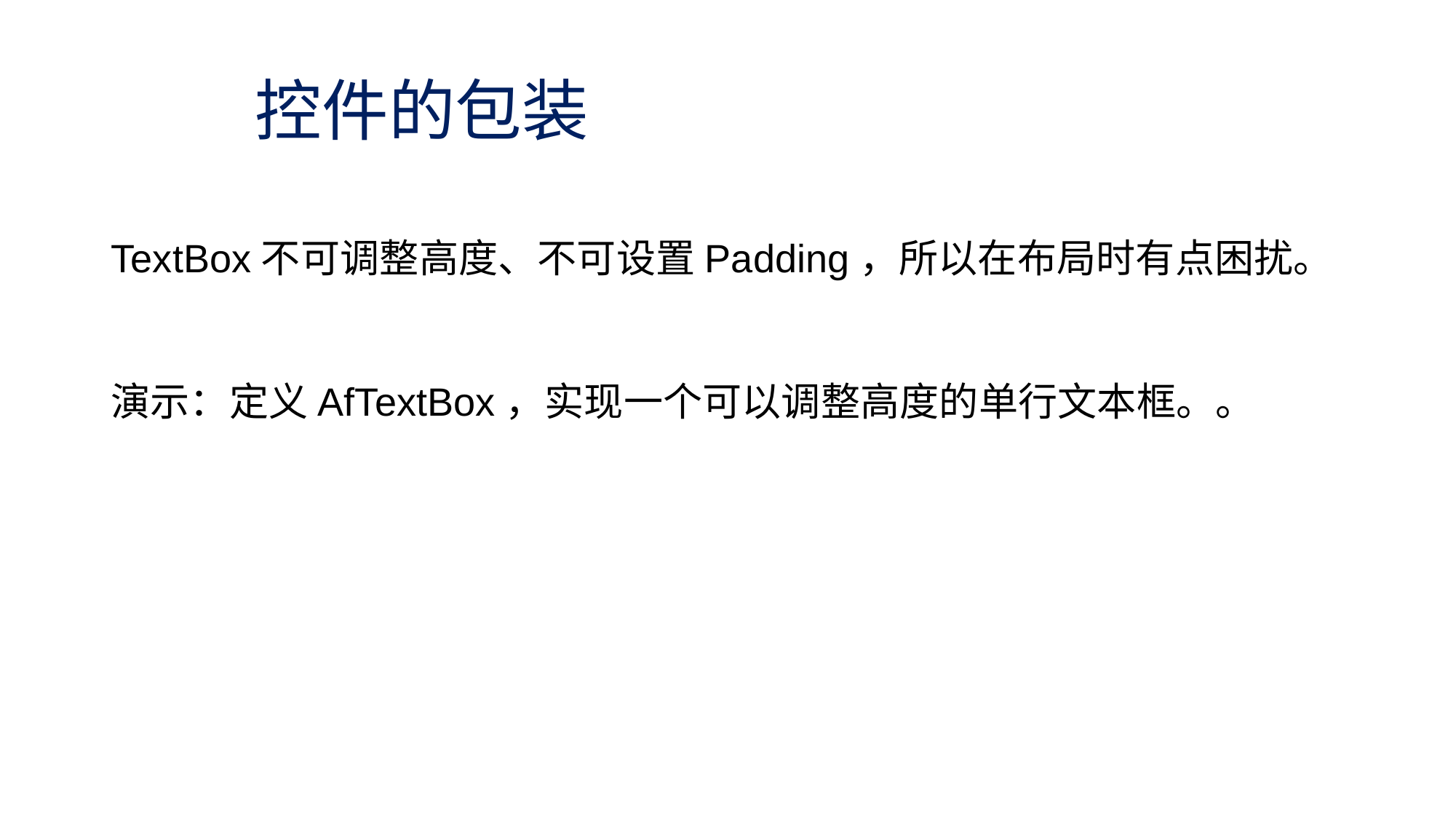

# 控件的包装
TextBox不可调整高度、不可设置Padding，所以在布局时有点困扰。

演示：定义AfTextBox，实现一个可以调整高度的单行文本框。。